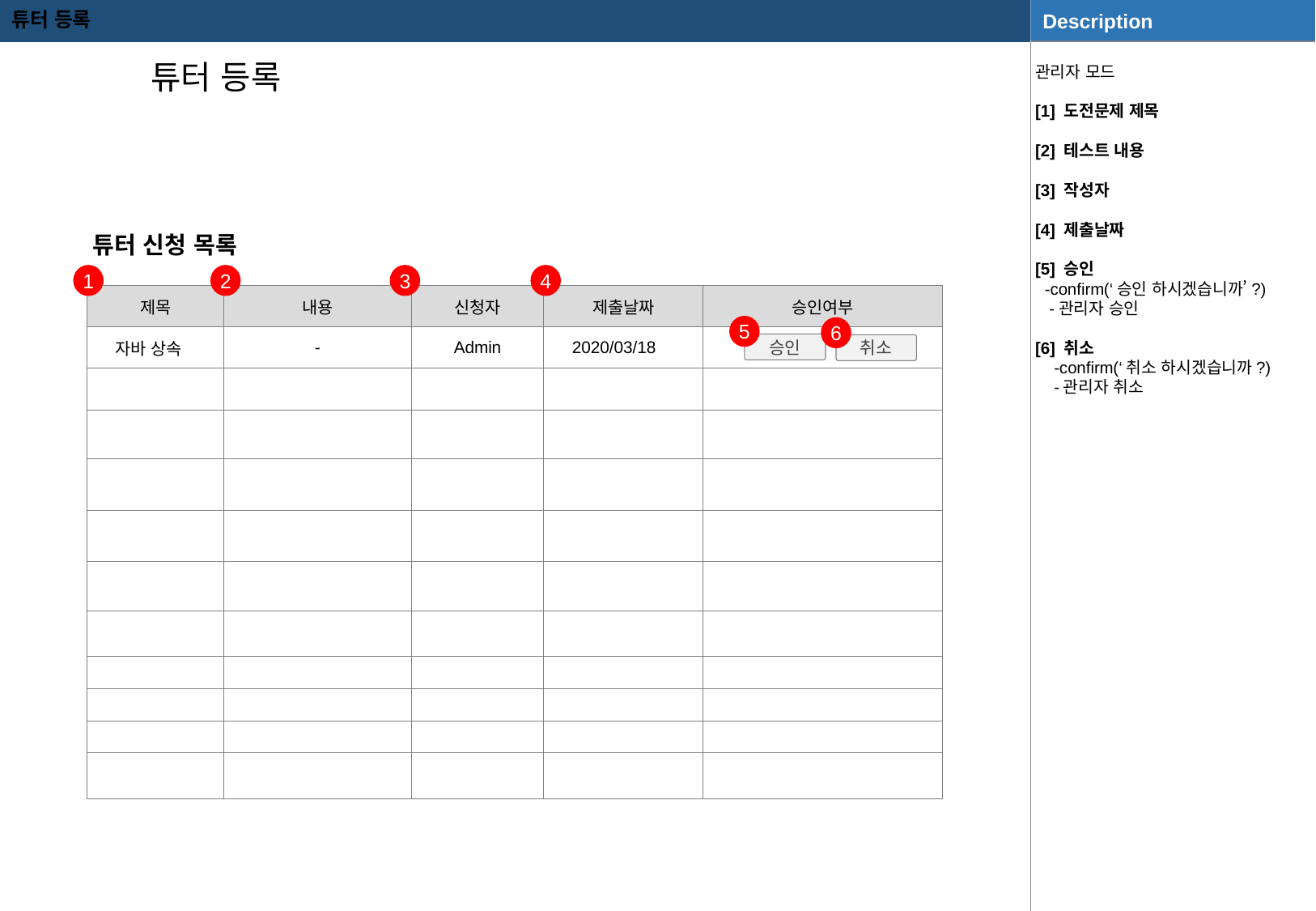

튜터 등록

관리자 모드

[1] 도전문제 제목

[2] 테스트 내용

[3] 작성자

[4] 제출날짜

[5] 승인
  -confirm(‘승인 하시겠습니까’?)
   -관리자 승인

[6] 취소
    -confirm(‘취소 하시겠습니까?)
    -관리자 취소

튜터 등록
튜터 신청 목록
1
2
3
4
| 제목 | 내용 | 신청자 | 제출날짜 | 승인여부 |
| --- | --- | --- | --- | --- |
| 자바 상속 | - | Admin | 2020/03/18 |  |
|  |  |  |  |  |
|  |  |  |  |  |
|  |  |  |  |  |
|  |  |  |  |  |
|  |  |  |  |  |
|  |  |  |  |  |
|  |  |  |  |  |
|  |  |  |  |  |
|  |  |  |  |  |
|  |  |  |  |  |
5
6
승인
취소